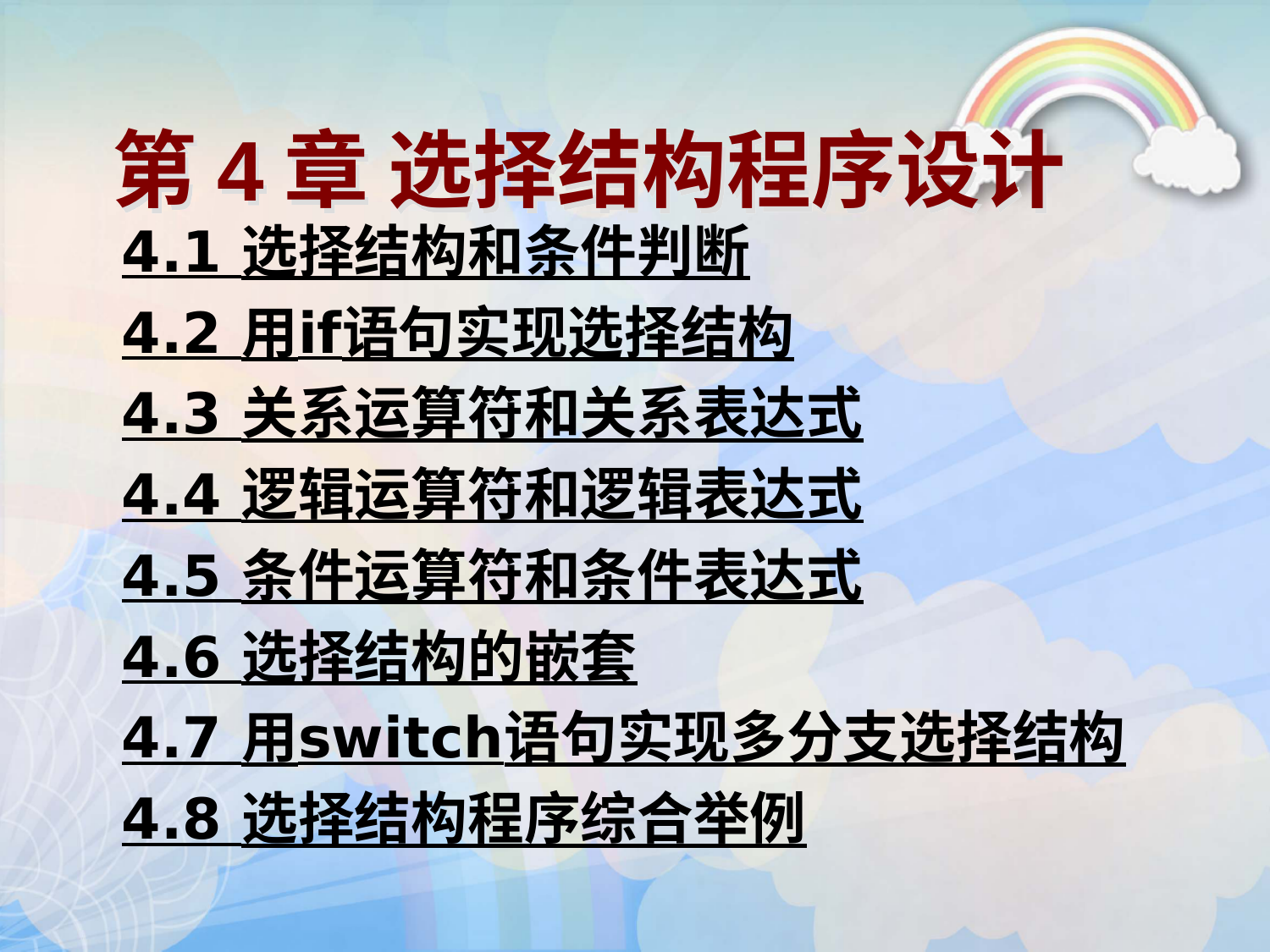

# 第4章 选择结构程序设计
4.1 选择结构和条件判断
4.2 用if语句实现选择结构
4.3 关系运算符和关系表达式
4.4 逻辑运算符和逻辑表达式
4.5 条件运算符和条件表达式
4.6 选择结构的嵌套
4.7 用switch语句实现多分支选择结构
4.8 选择结构程序综合举例